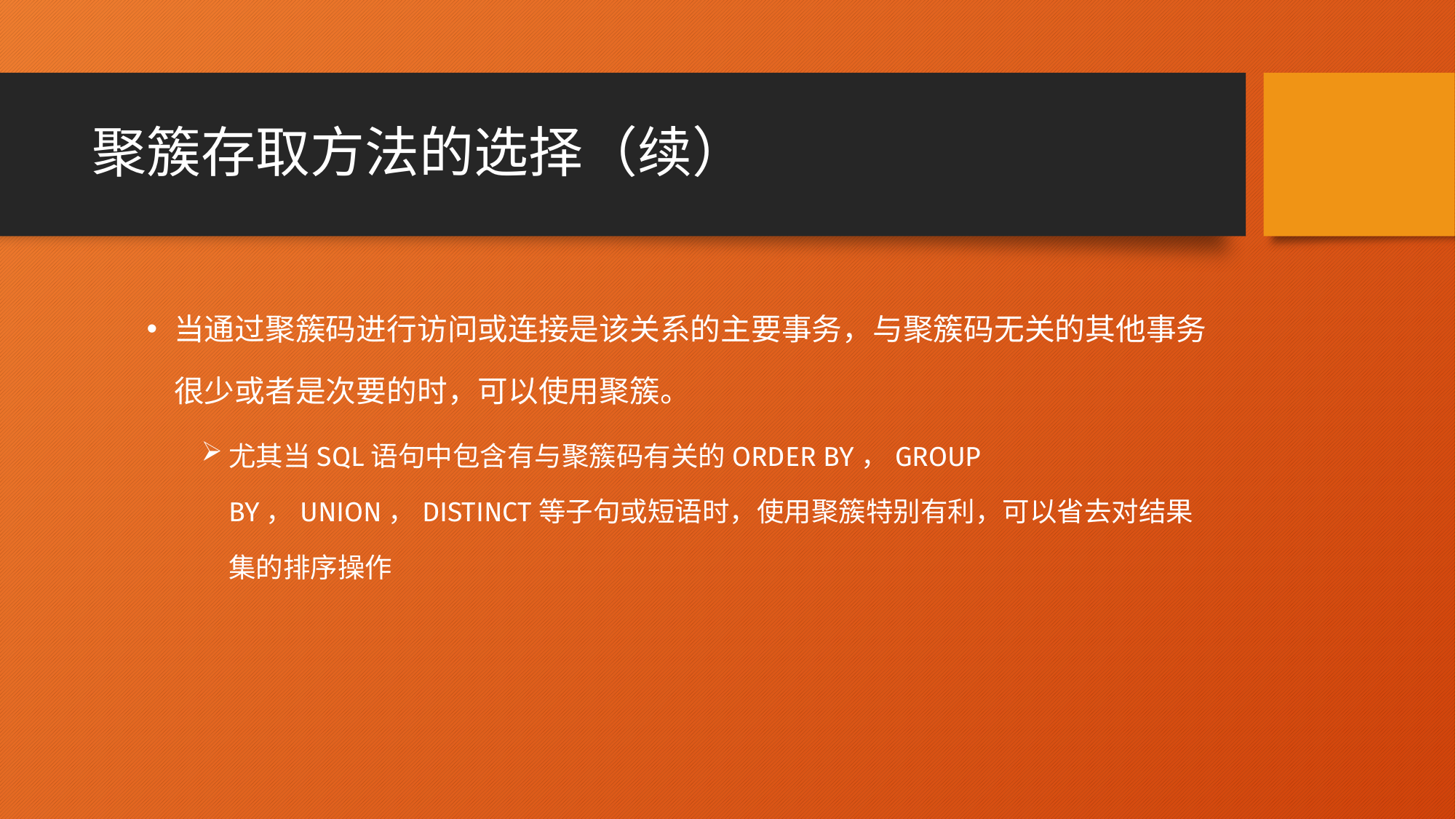

# 聚簇存取方法的选择（续）
当通过聚簇码进行访问或连接是该关系的主要事务，与聚簇码无关的其他事务很少或者是次要的时，可以使用聚簇。
尤其当SQL语句中包含有与聚簇码有关的ORDER BY，GROUP BY，UNION，DISTINCT等子句或短语时，使用聚簇特别有利，可以省去对结果集的排序操作